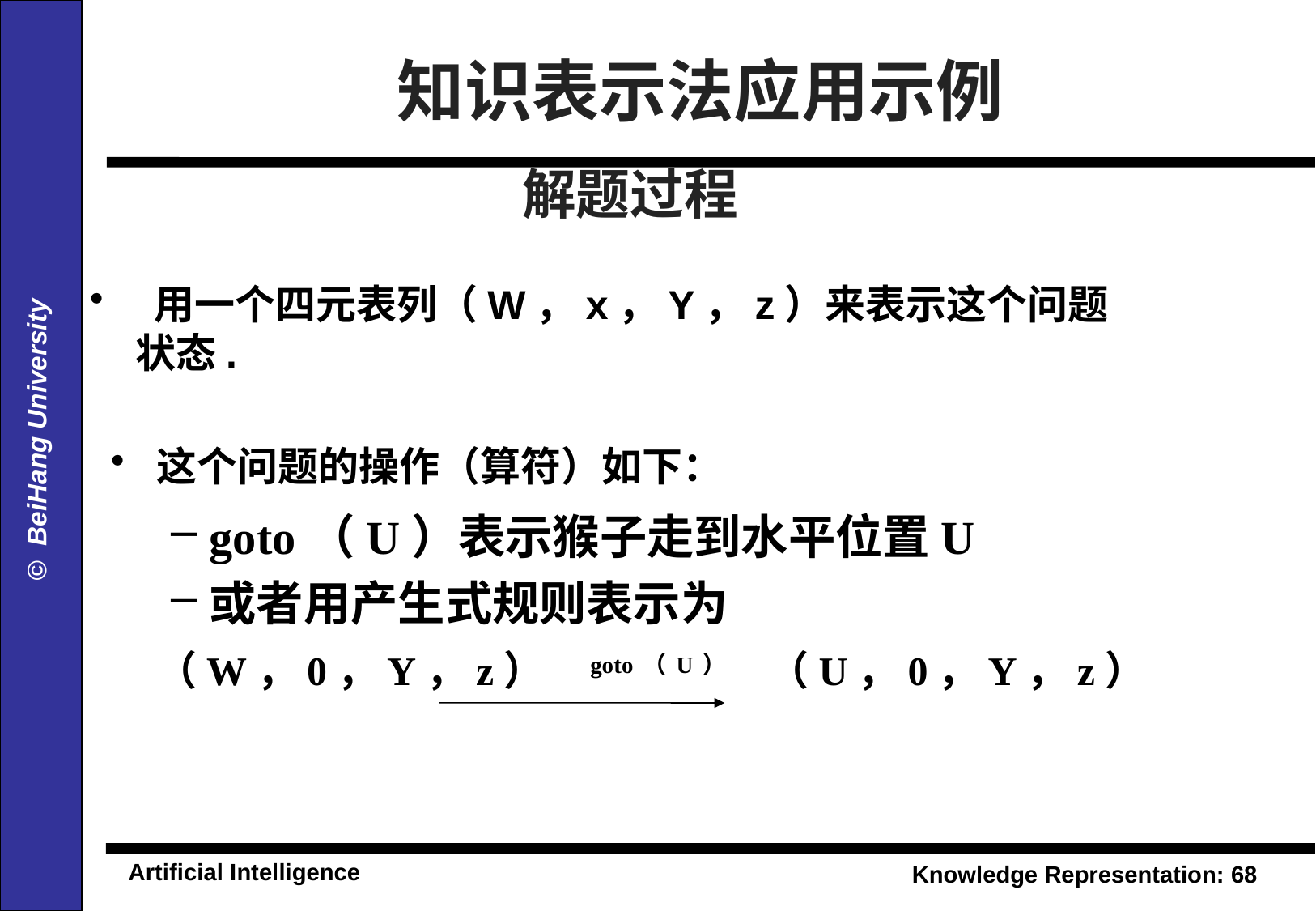

知识表示法应用示例
# 解题过程
 用一个四元表列（W，x，Y，z）来表示这个问题状态.
这个问题的操作（算符）如下：
goto（U）表示猴子走到水平位置U
或者用产生式规则表示为
	（W，0，Y，z）    goto（U）        （U，0，Y，z）